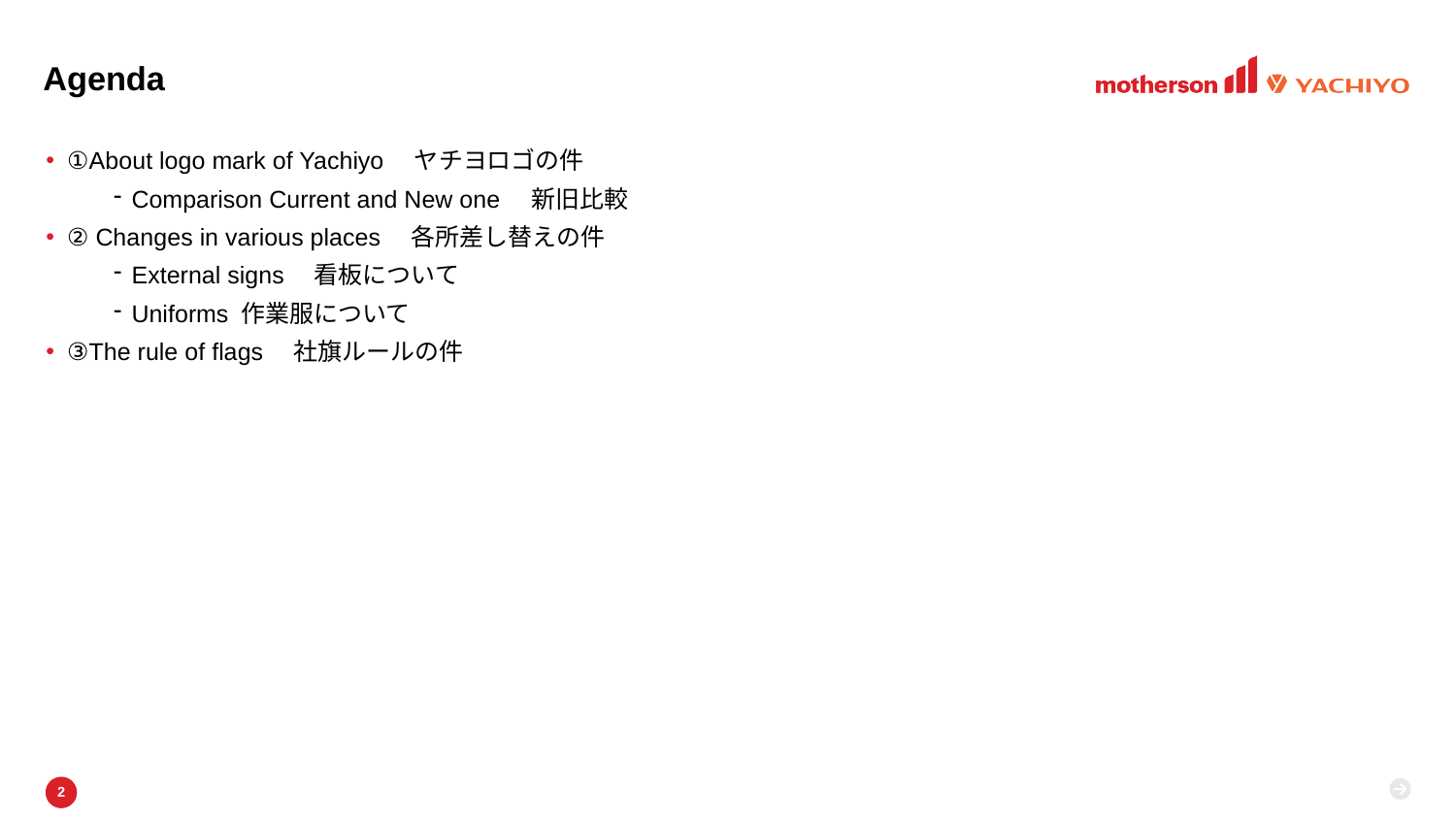

# Agenda
①About logo mark of Yachiyo　ヤチヨロゴの件
Comparison Current and New one　新旧比較
② Changes in various places　各所差し替えの件
External signs　看板について
Uniforms 作業服について
③The rule of flags　社旗ルールの件